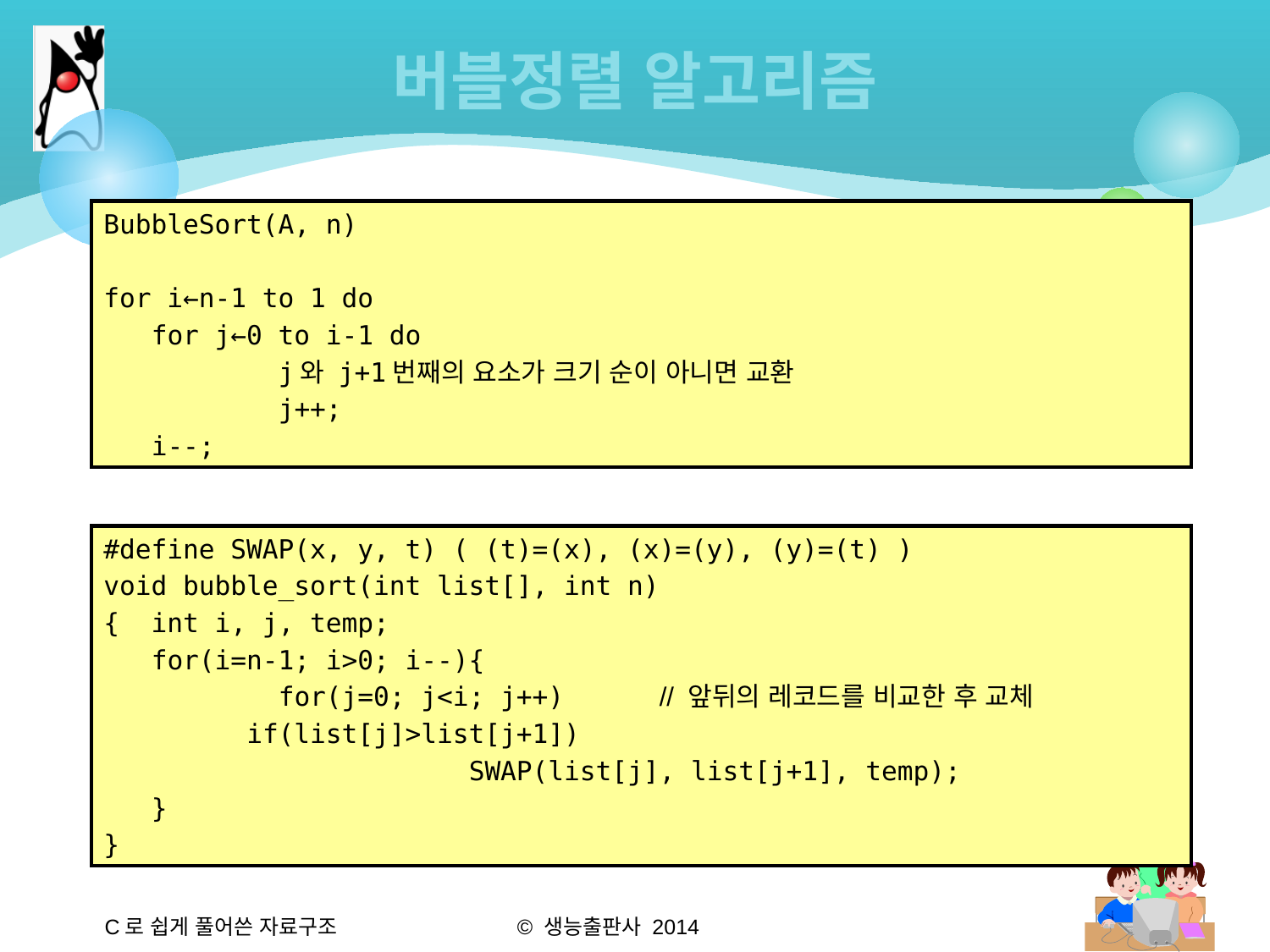

# 버블정렬 알고리즘
BubbleSort(A, n)

for i←n-1 to 1 do
   for j←0 to i-1 do
           j와 j+1번째의 요소가 크기 순이 아니면 교환
           j++;
	i--;
#define SWAP(x, y, t) ( (t)=(x), (x)=(y), (y)=(t) )
void bubble_sort(int list[], int n)
{  int i, j, temp;
   for(i=n-1; i>0; i--){
		for(j=0; j<i; j++) 	// 앞뒤의 레코드를 비교한 후 교체
	      if(list[j]>list[j+1])
     		    SWAP(list[j], list[j+1], temp);
   }
}